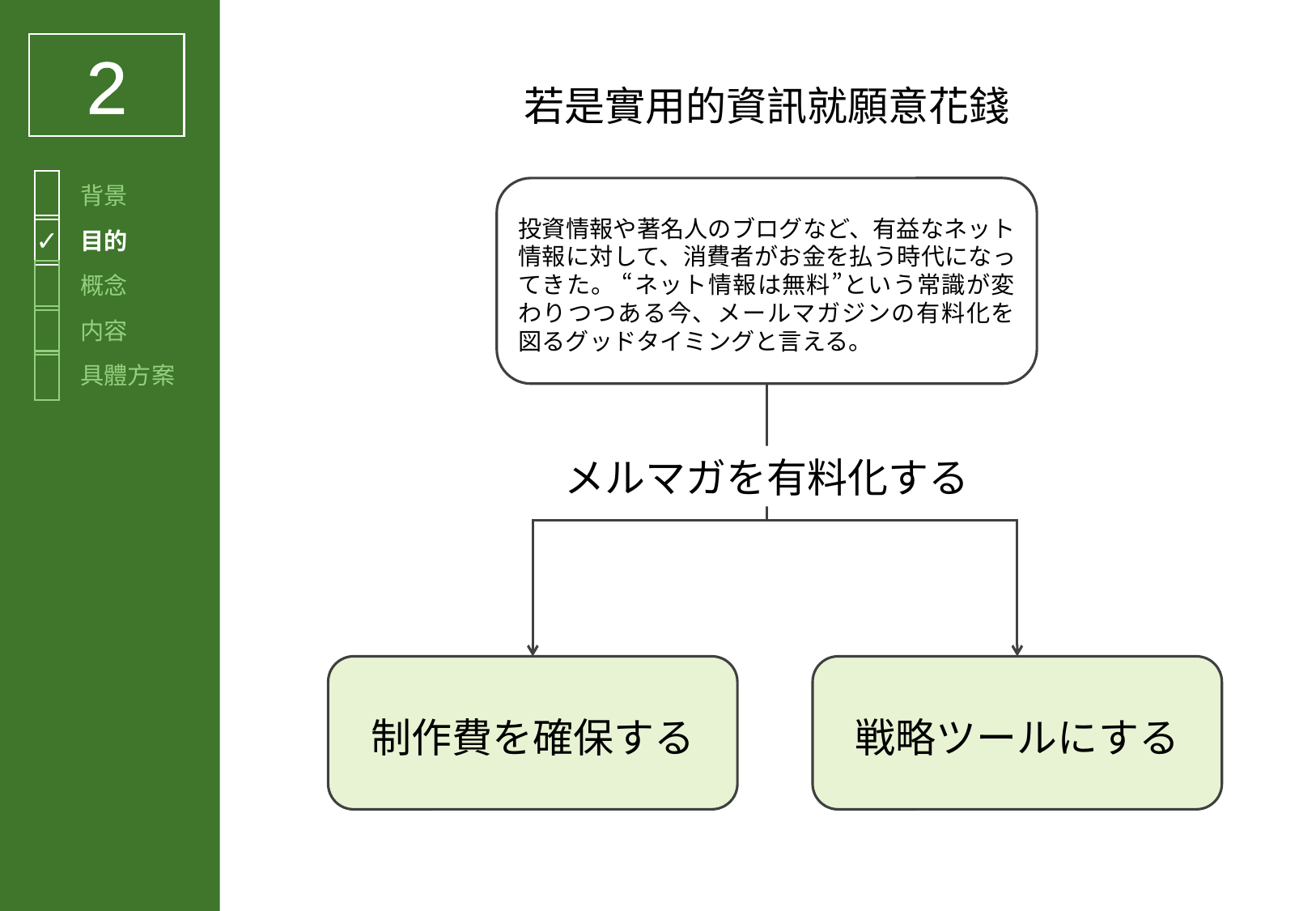

2
若是實用的資訊就願意花錢

背景

✓
目的

概念

内容

具體方案

投資情報や著名人のブログなど、有益なネット情報に対して、消費者がお金を払う時代になってきた。 “ネット情報は無料”という常識が変わりつつある今、メールマガジンの有料化を図るグッドタイミングと言える。
メルマガを有料化する

制作費を確保する
戦略ツールにする